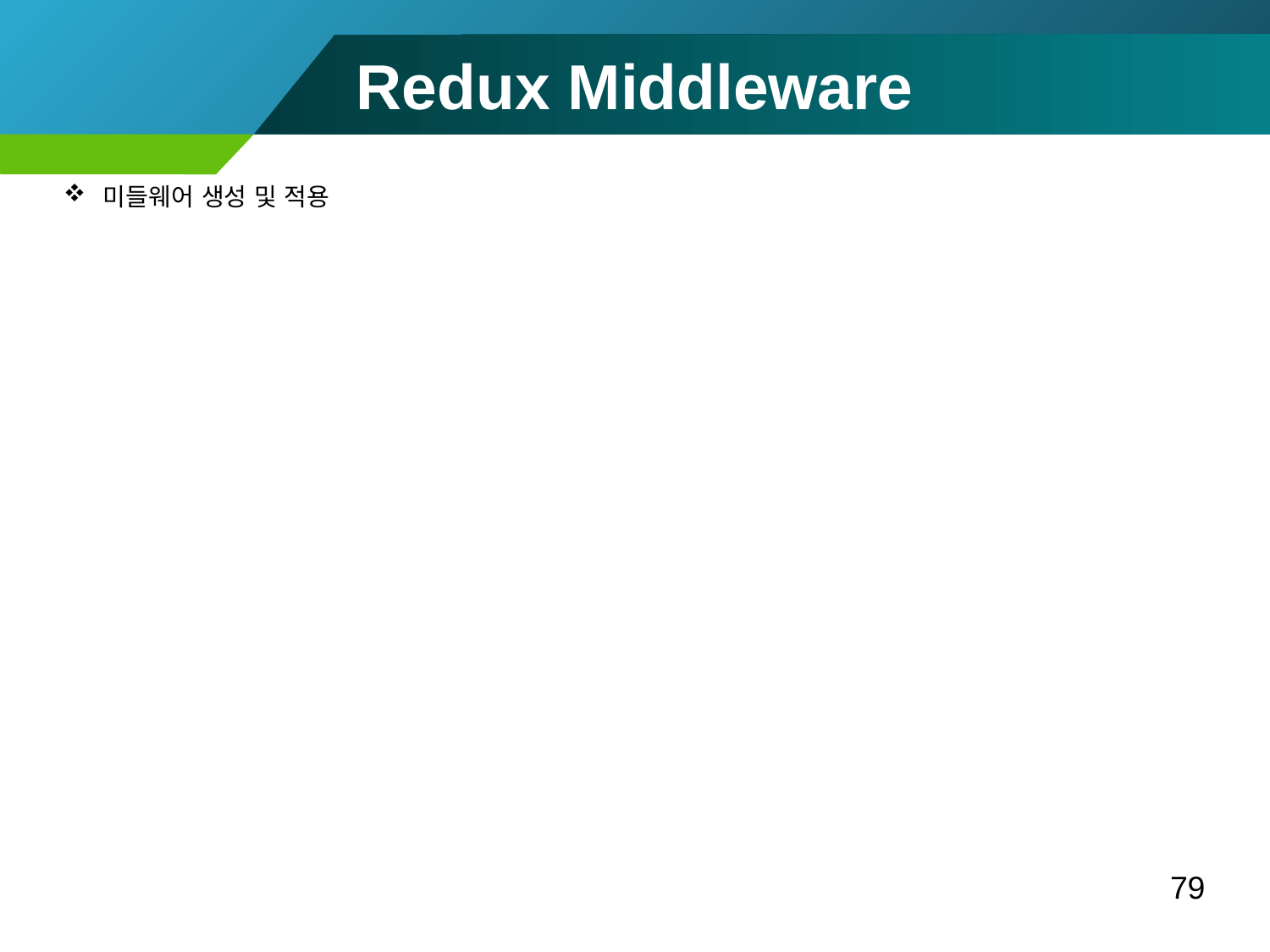

Redux Middleware
미들웨어 생성 및 적용

79